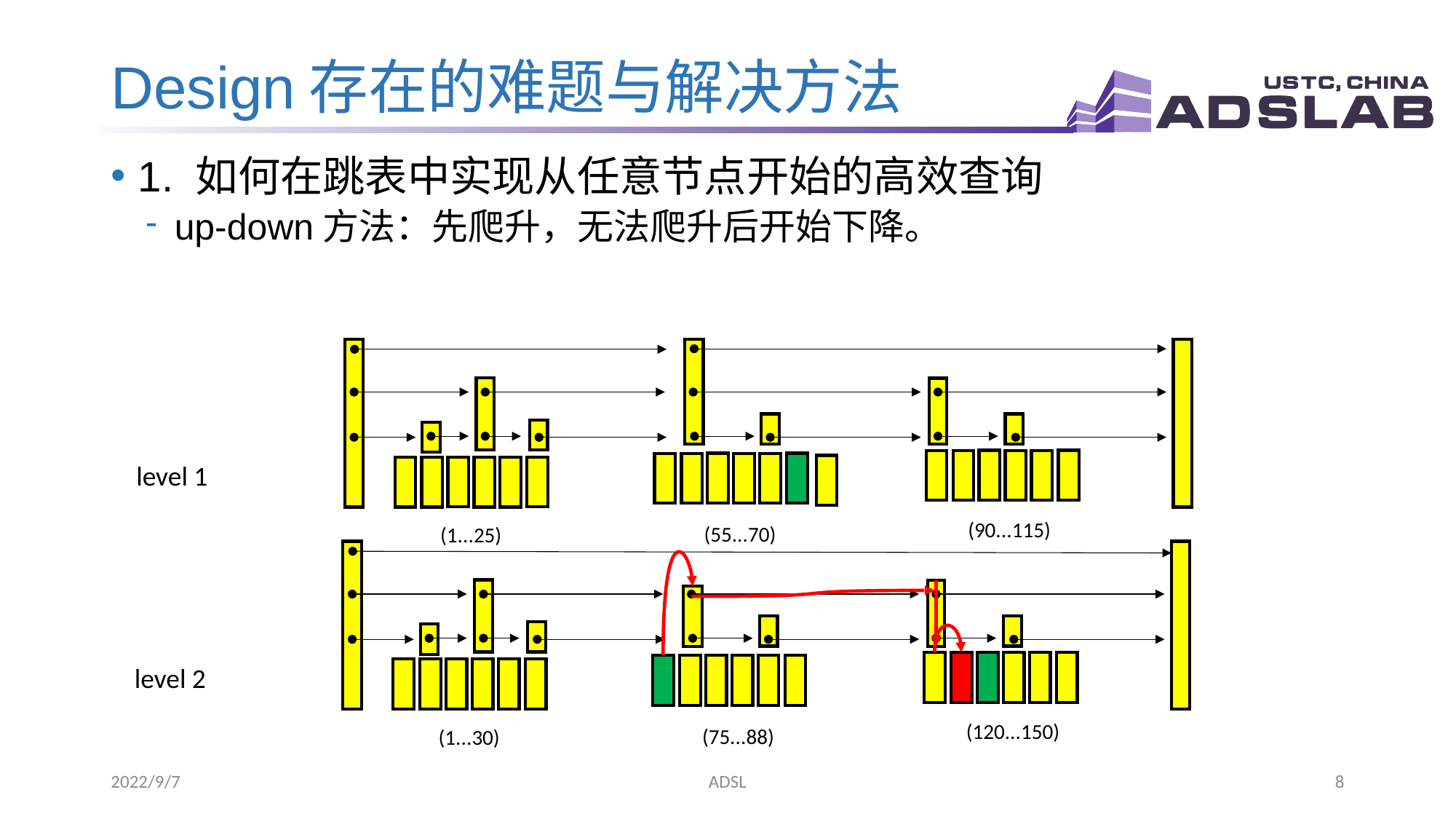

# Design存在的难题与解决方法
1. 如何在跳表中实现从任意节点开始的高效查询
up-down方法：先爬升，无法爬升后开始下降。

(90...115)

level 1

(55...70)
(1...25)

(120...150)

level 2

(75...88)
(1...30)
2022/9/7
ADSL
8